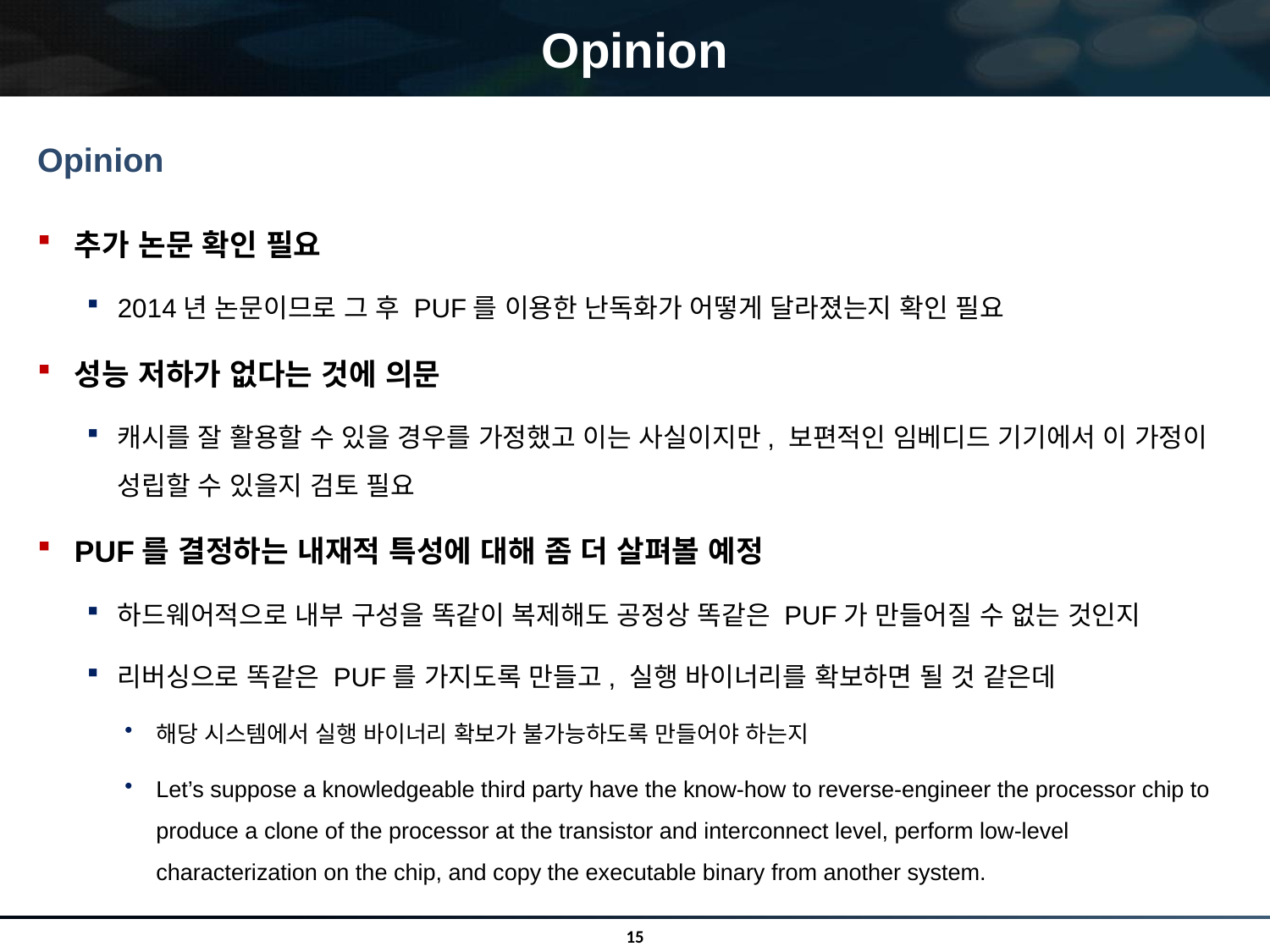

# Opinion
Opinion
추가 논문 확인 필요
2014년 논문이므로 그 후 PUF를 이용한 난독화가 어떻게 달라졌는지 확인 필요
성능 저하가 없다는 것에 의문
캐시를 잘 활용할 수 있을 경우를 가정했고 이는 사실이지만, 보편적인 임베디드 기기에서 이 가정이 성립할 수 있을지 검토 필요
PUF를 결정하는 내재적 특성에 대해 좀 더 살펴볼 예정
하드웨어적으로 내부 구성을 똑같이 복제해도 공정상 똑같은 PUF가 만들어질 수 없는 것인지
리버싱으로 똑같은 PUF를 가지도록 만들고, 실행 바이너리를 확보하면 될 것 같은데
해당 시스템에서 실행 바이너리 확보가 불가능하도록 만들어야 하는지
Let’s suppose a knowledgeable third party have the know-how to reverse-engineer the processor chip to produce a clone of the processor at the transistor and interconnect level, perform low-level characterization on the chip, and copy the executable binary from another system.